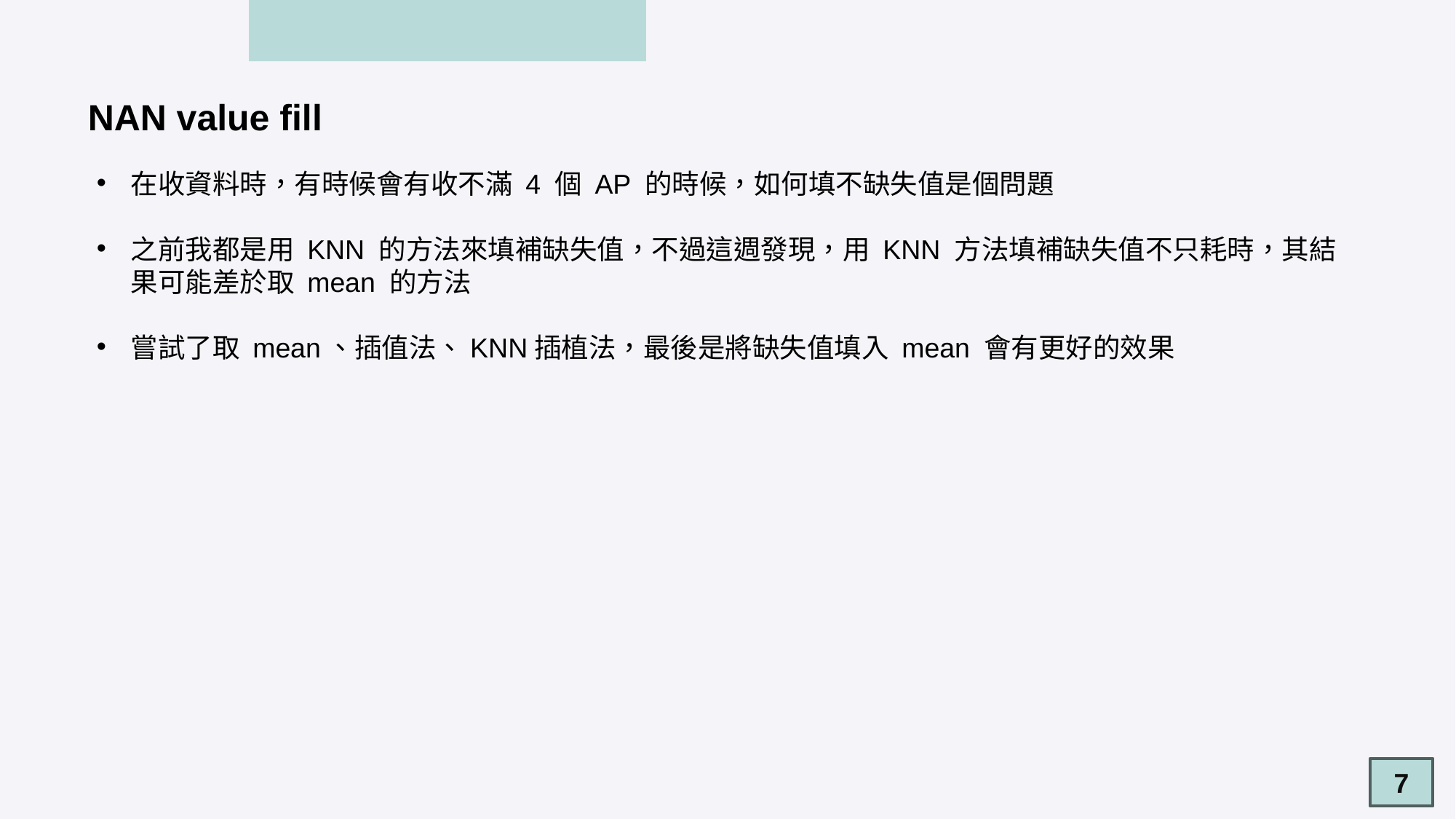

NAN value fill
在收資料時，有時候會有收不滿 4 個 AP 的時候，如何填不缺失值是個問題

之前我都是用 KNN 的方法來填補缺失值，不過這週發現，用 KNN 方法填補缺失值不只耗時，其結果可能差於取 mean 的方法

嘗試了取 mean、插值法、KNN插植法，最後是將缺失值填入 mean 會有更好的效果

7